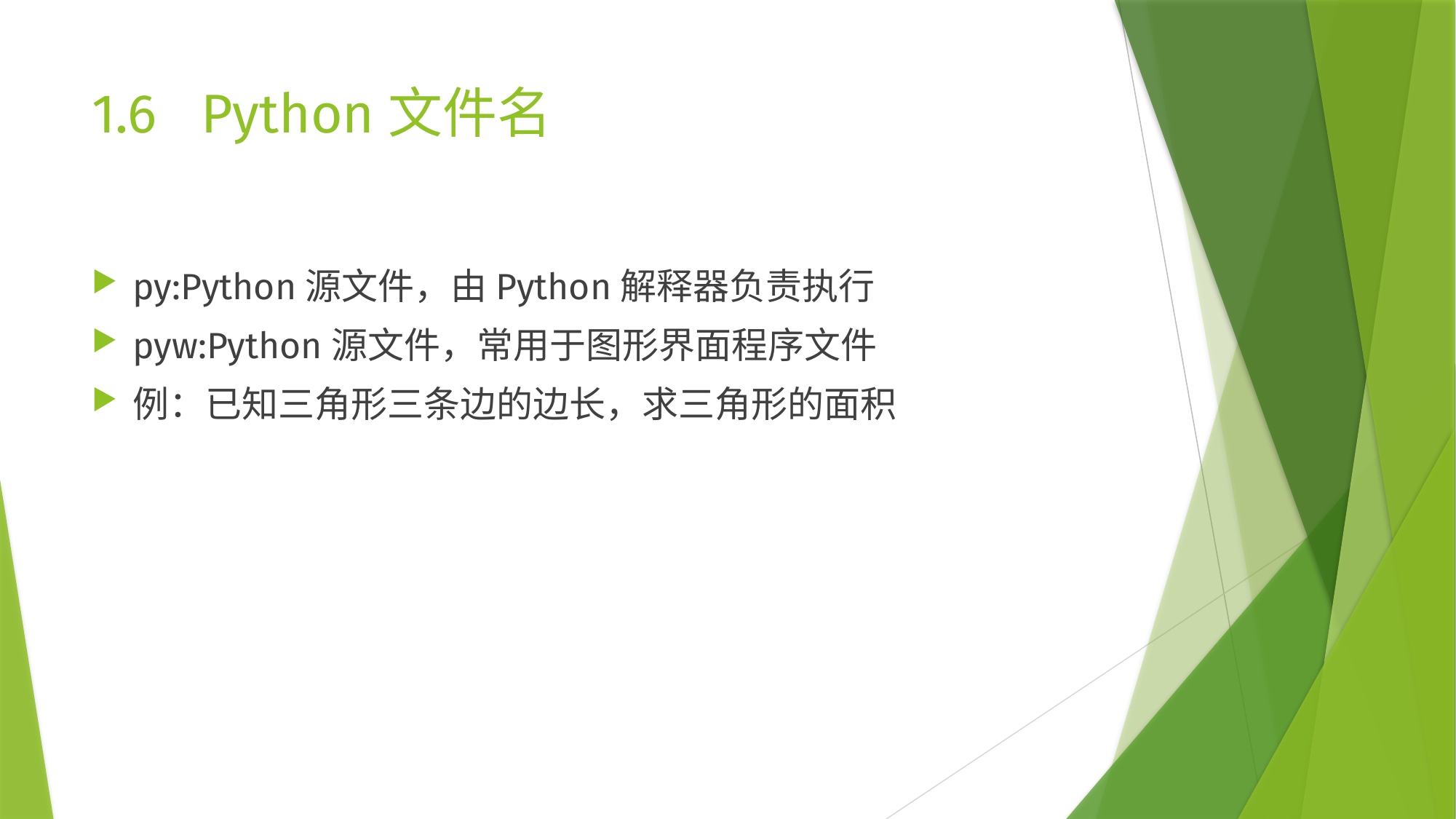

# 1.6	Python文件名
py:Python源文件，由Python解释器负责执行
pyw:Python源文件，常用于图形界面程序文件
例：已知三角形三条边的边长，求三角形的面积